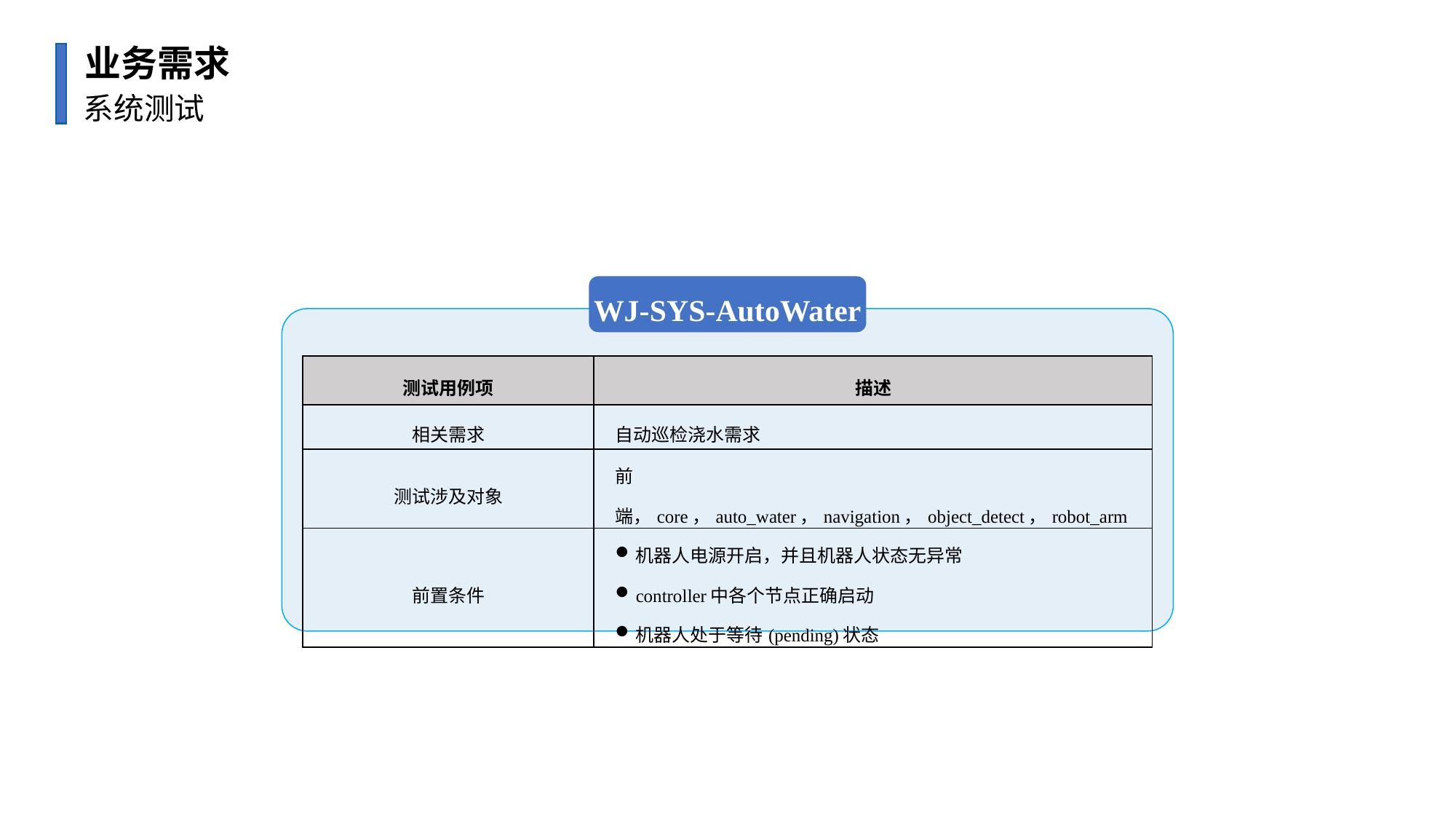

业务需求

系统测试
WJ-SYS-AutoWater

| 测试用例项 | 描述 |
| --- | --- |
| 相关需求 | 自动巡检浇水需求 |
| 测试涉及对象 | 前端，core，auto\_water，navigation，object\_detect，robot\_arm |
| 前置条件 | 机器人电源开启，并且机器人状态无异常 controller中各个节点正确启动 机器人处于等待(pending)状态 |